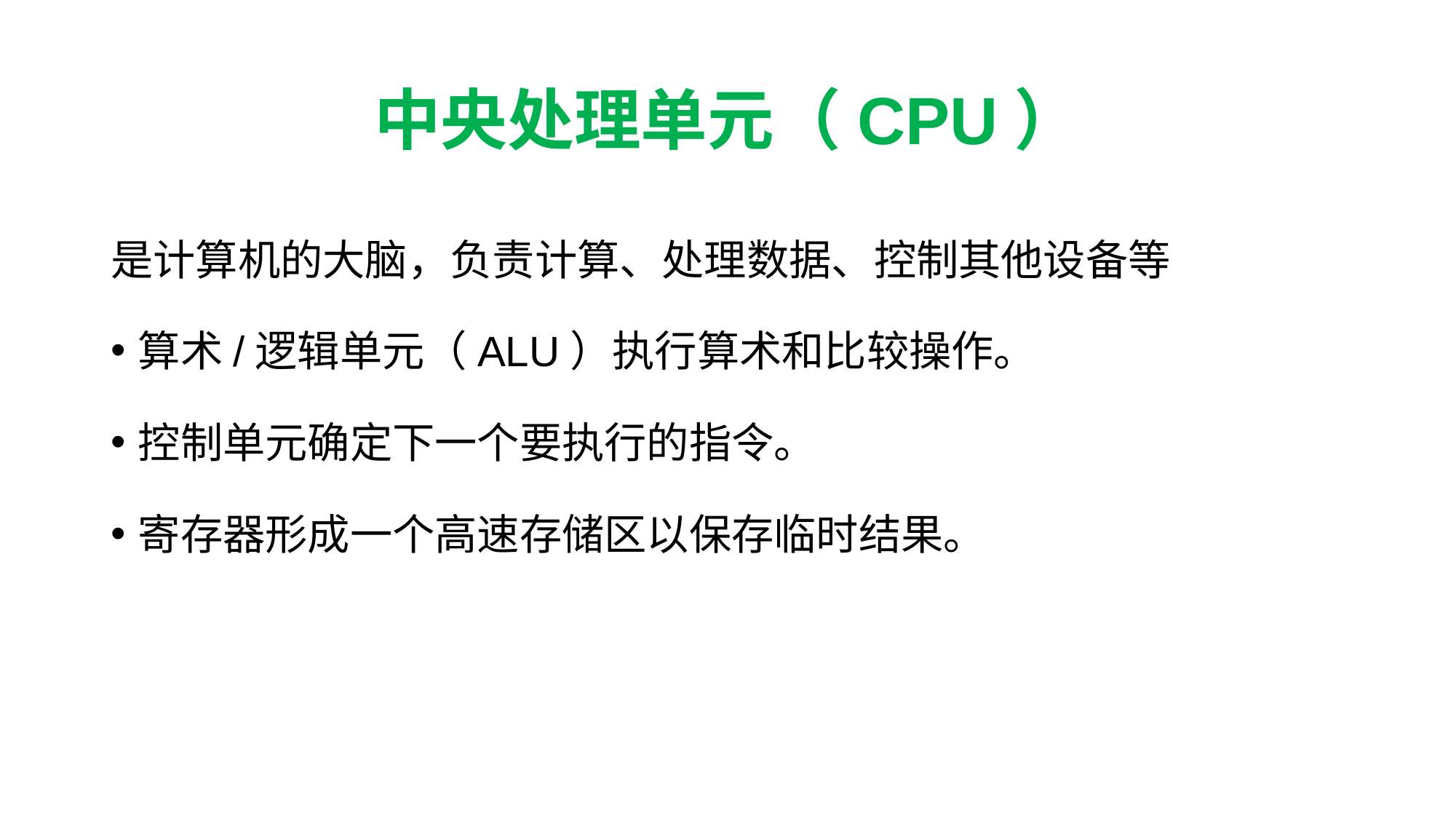

# 中央处理单元（CPU）
是计算机的大脑，负责计算、处理数据、控制其他设备等
算术/逻辑单元（ALU）执行算术和比较操作。
控制单元确定下一个要执行的指令。
寄存器形成一个高速存储区以保存临时结果。